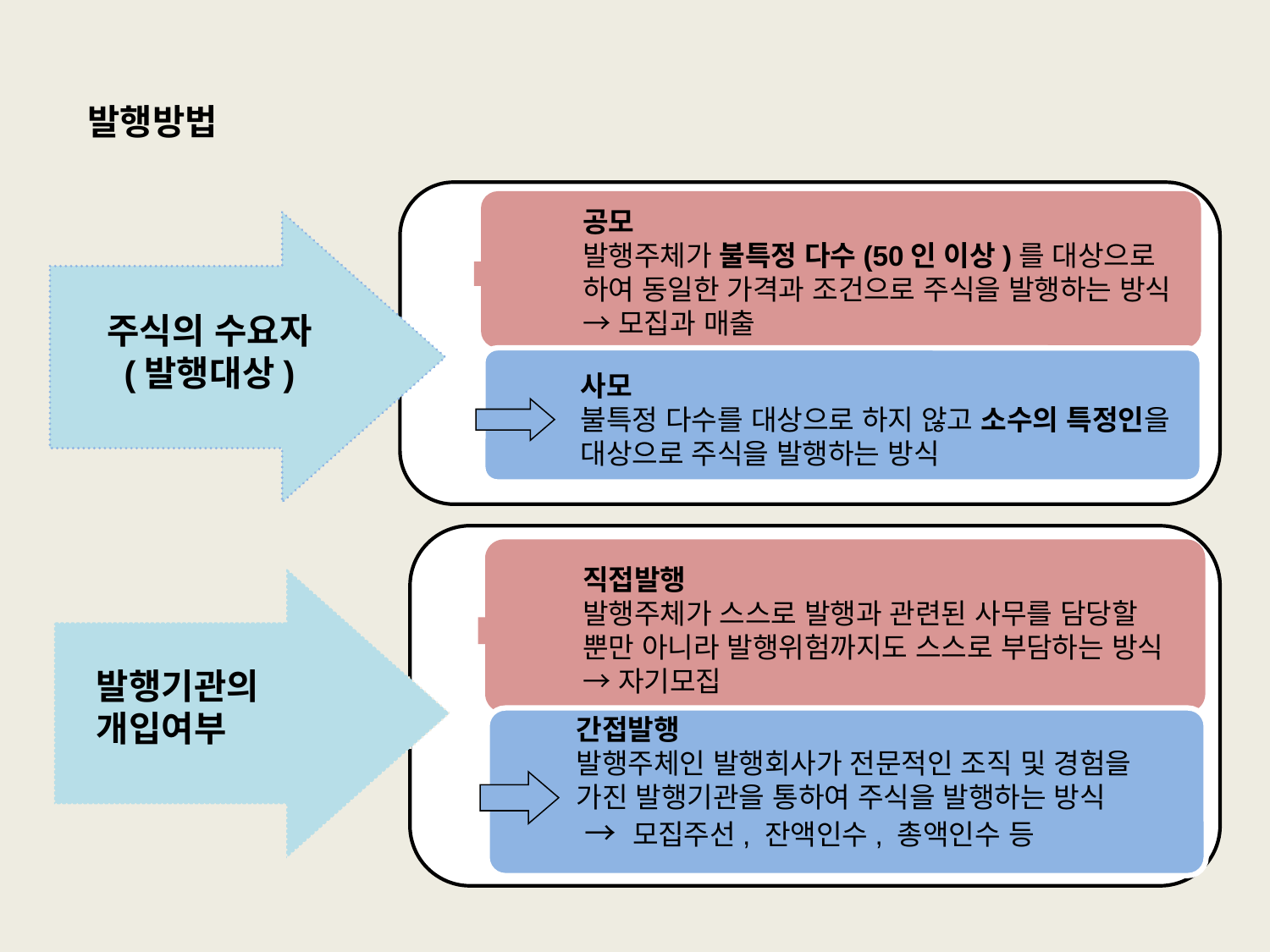

# 발행방법

공모
발행주체가 불특정 다수(50인 이상)를 대상으로 하여 동일한 가격과 조건으로 주식을 발행하는 방식 → 모집과 매출

주식의 수요자
(발행대상)

사모
불특정 다수를 대상으로 하지 않고 소수의 특정인을 대상으로 주식을 발행하는 방식

직접발행
발행주체가 스스로 발행과 관련된 사무를 담당할 뿐만 아니라 발행위험까지도 스스로 부담하는 방식 → 자기모집

발행기관의
개입여부
간접발행
발행주체인 발행회사가 전문적인 조직 및 경험을 가진 발행기관을 통하여 주식을 발행하는 방식
 → 모집주선, 잔액인수, 총액인수 등